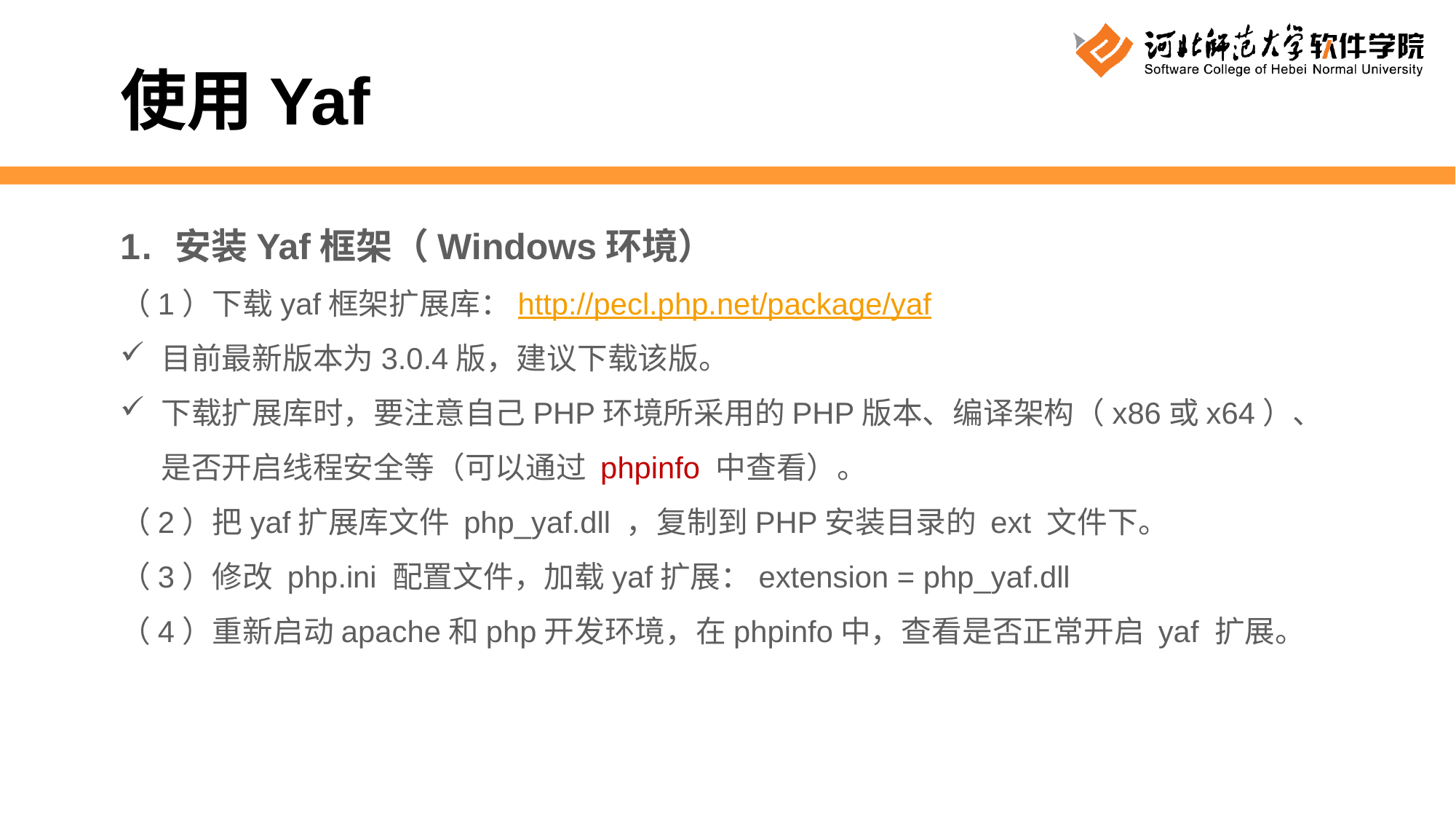

使用Yaf
安装Yaf框架（Windows环境）
（1）下载yaf框架扩展库：http://pecl.php.net/package/yaf
目前最新版本为3.0.4版，建议下载该版。
下载扩展库时，要注意自己PHP环境所采用的PHP版本、编译架构（x86或x64）、是否开启线程安全等（可以通过 phpinfo 中查看）。
（2）把yaf扩展库文件 php_yaf.dll ，复制到PHP安装目录的 ext 文件下。
（3）修改 php.ini 配置文件，加载yaf扩展：extension = php_yaf.dll
（4）重新启动apache和php开发环境，在phpinfo中，查看是否正常开启 yaf 扩展。